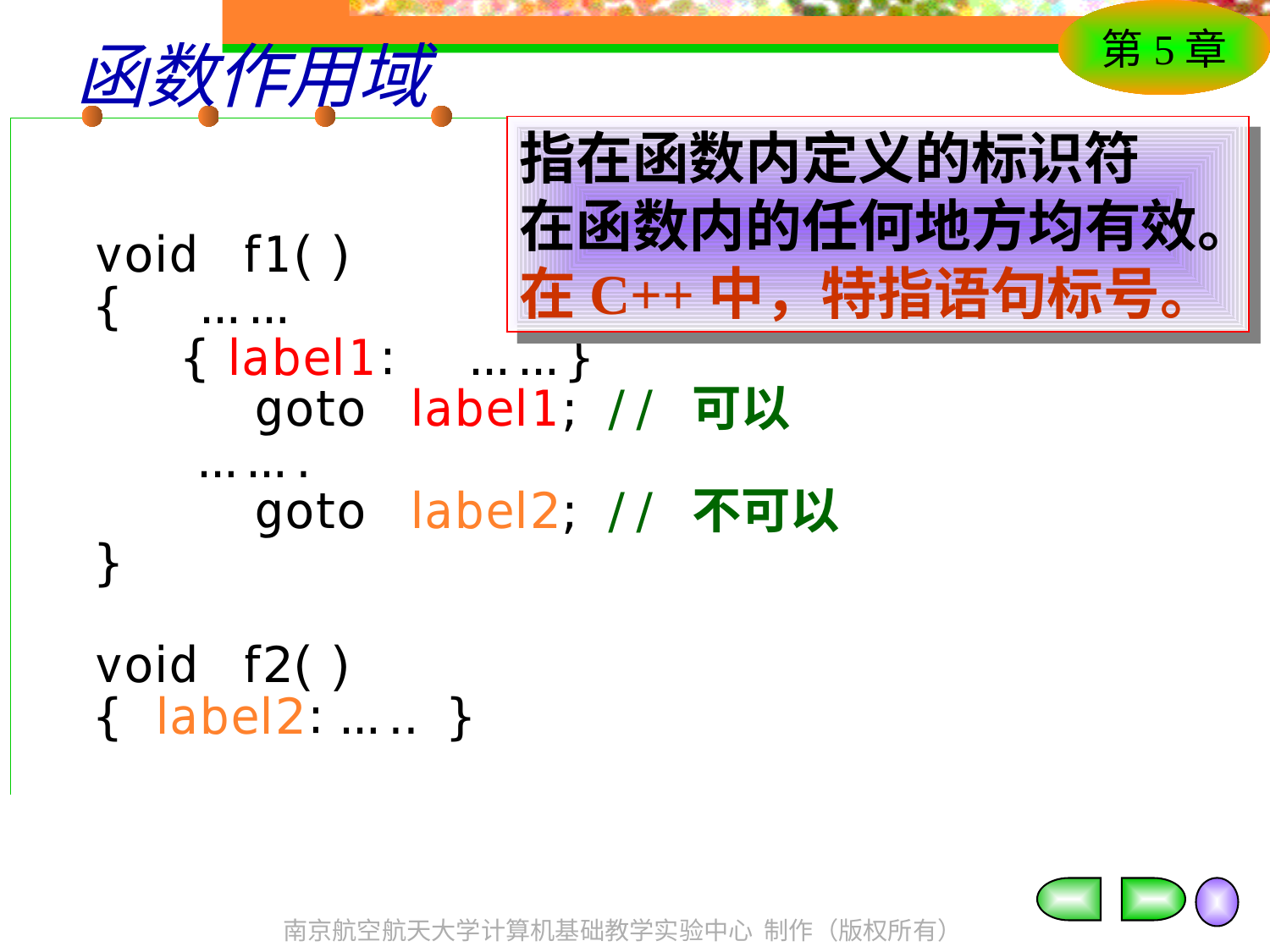

# 函数作用域
指在函数内定义的标识符
在函数内的任何地方均有效。在C++中，特指语句标号。
void   f1( )
{     ……
      { label1:     ……}
           goto   label1;  // 可以
       …….
           goto   label2;  // 不可以
}

void   f2( )
{  label2: …..  }